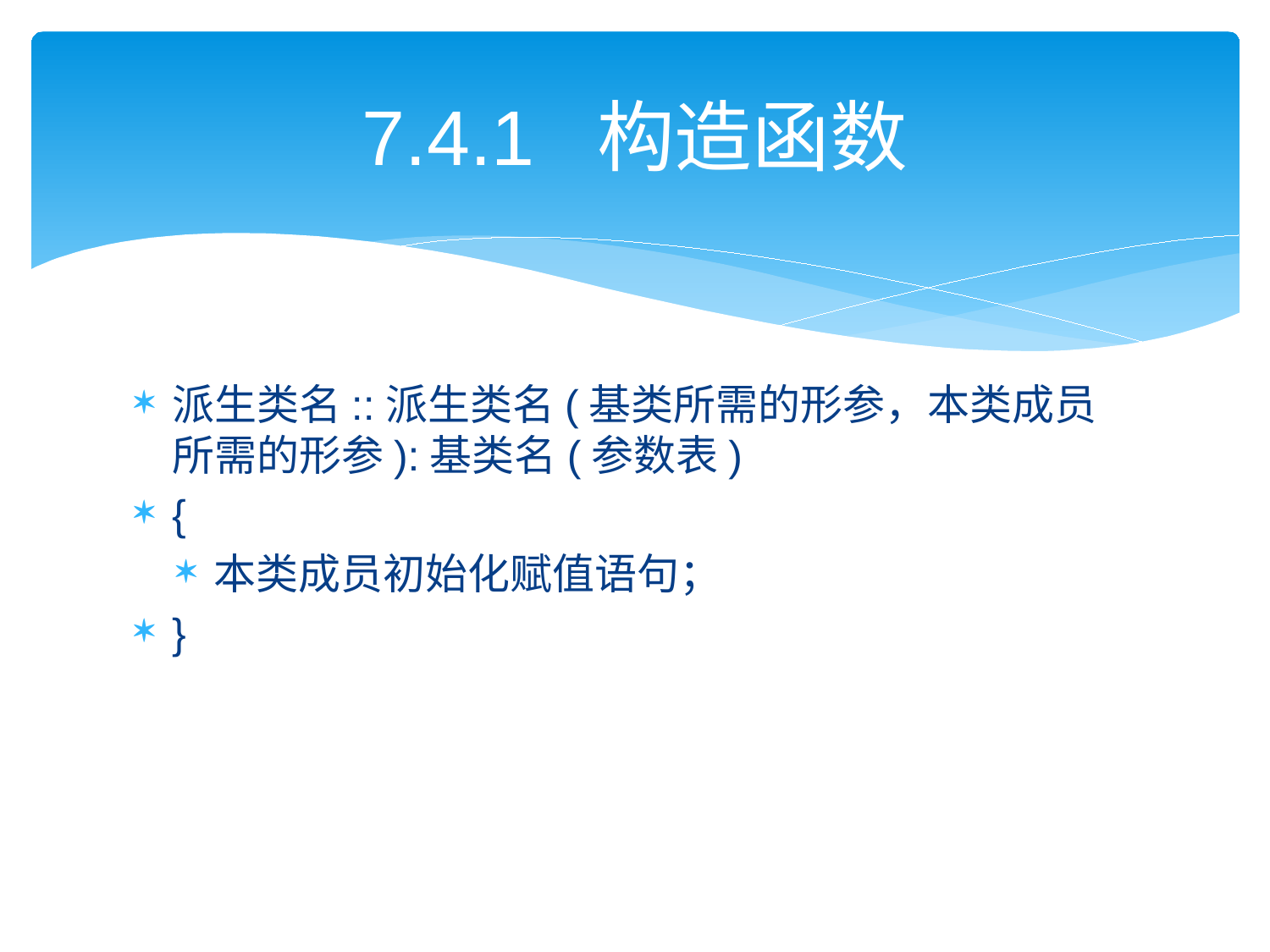

# 7.4.1  构造函数
派生类名::派生类名(基类所需的形参，本类成员所需的形参):基类名(参数表)
{
本类成员初始化赋值语句；
}